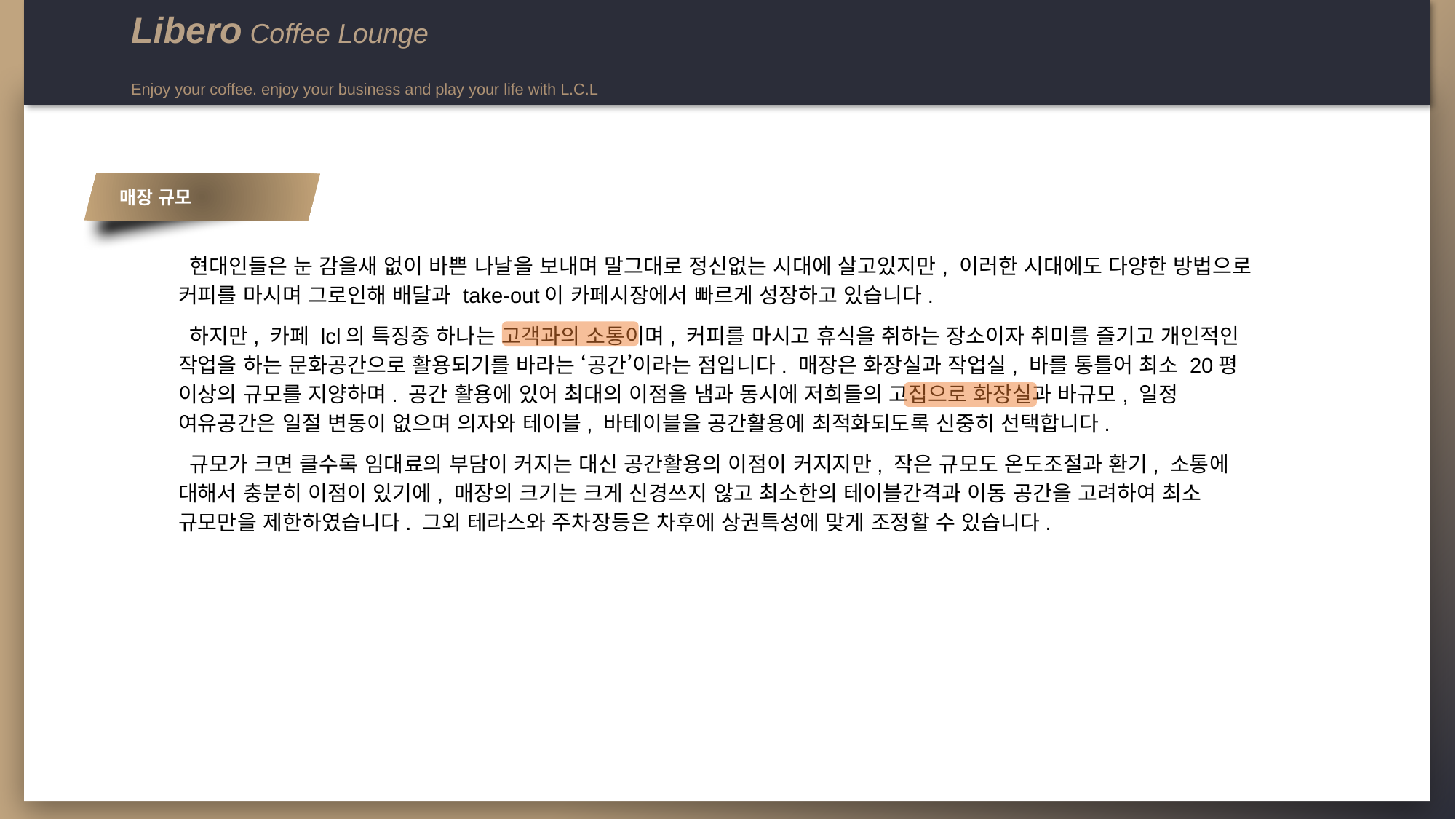

Libero Coffee Lounge
Enjoy your coffee. enjoy your business and play your life with L.C.L

매장 규모

 현대인들은 눈 감을새 없이 바쁜 나날을 보내며 말그대로 정신없는 시대에 살고있지만, 이러한 시대에도 다양한 방법으로 커피를 마시며 그로인해 배달과 take-out이 카페시장에서 빠르게 성장하고 있습니다.
 하지만, 카페 lcl의 특징중 하나는 고객과의 소통이며, 커피를 마시고 휴식을 취하는 장소이자 취미를 즐기고 개인적인 작업을 하는 문화공간으로 활용되기를 바라는 ‘공간’이라는 점입니다. 매장은 화장실과 작업실, 바를 통틀어 최소 20평 이상의 규모를 지양하며. 공간 활용에 있어 최대의 이점을 냄과 동시에 저희들의 고집으로 화장실과 바규모, 일정 여유공간은 일절 변동이 없으며 의자와 테이블, 바테이블을 공간활용에 최적화되도록 신중히 선택합니다.
 규모가 크면 클수록 임대료의 부담이 커지는 대신 공간활용의 이점이 커지지만, 작은 규모도 온도조절과 환기, 소통에 대해서 충분히 이점이 있기에, 매장의 크기는 크게 신경쓰지 않고 최소한의 테이블간격과 이동 공간을 고려하여 최소 규모만을 제한하였습니다. 그외 테라스와 주차장등은 차후에 상권특성에 맞게 조정할 수 있습니다.